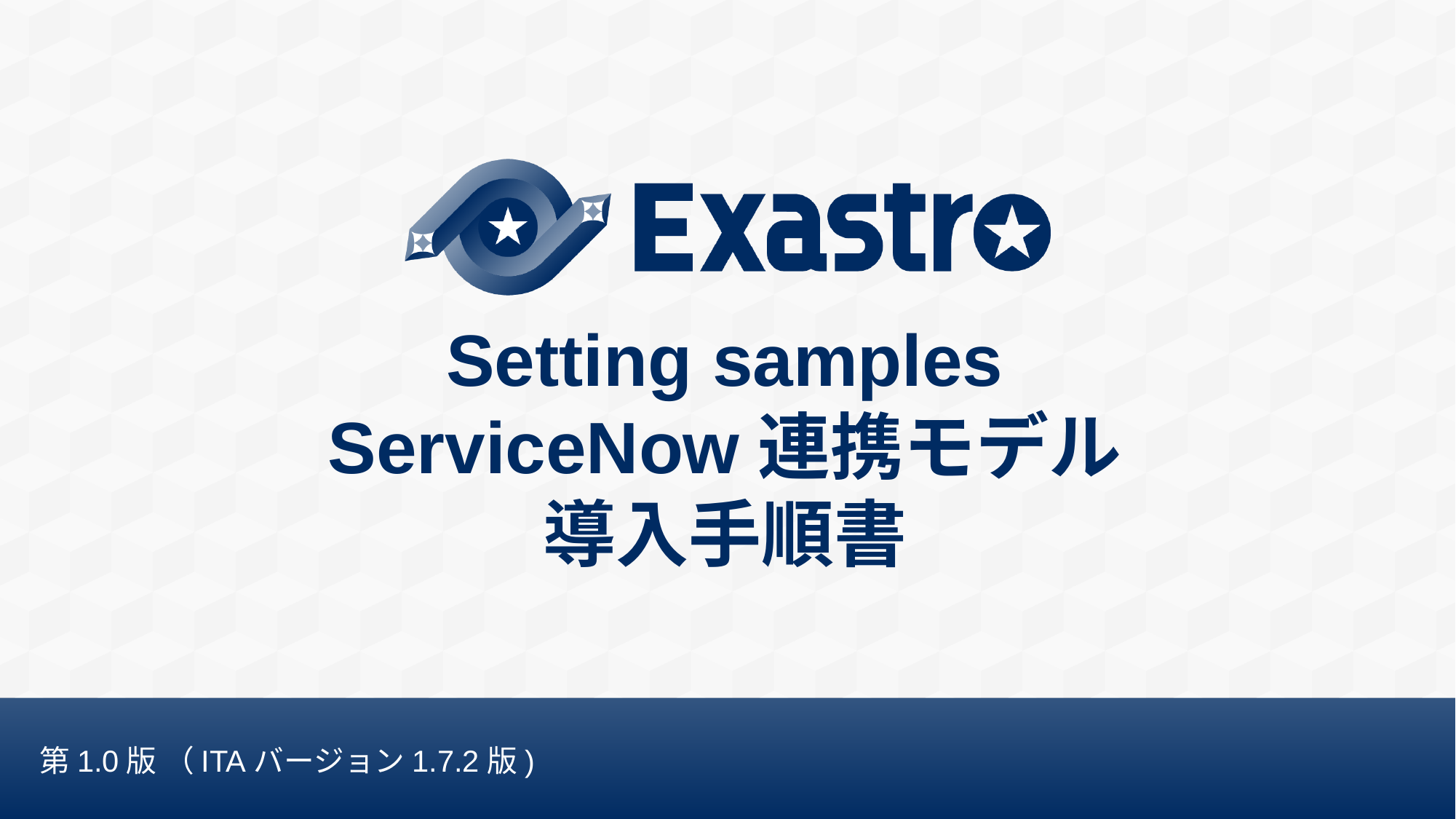

# Setting samples ServiceNow連携モデル 導入手順書
第1.0版 （ITAバージョン1.7.2版)